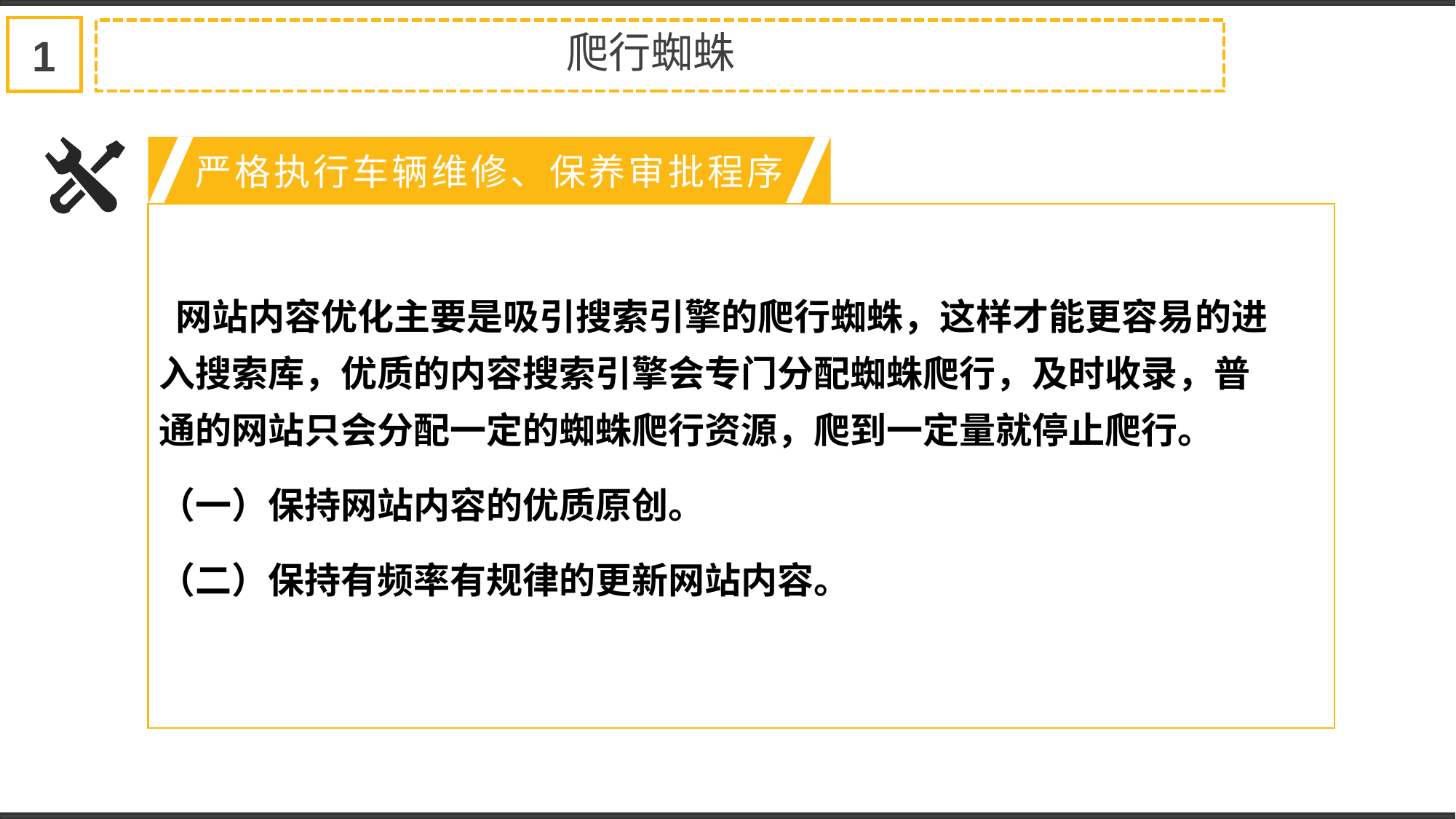

1

 爬行蜘蛛

严格执行车辆维修、保养审批程序

 网站内容优化主要是吸引搜索引擎的爬行蜘蛛，这样才能更容易的进入搜索库，优质的内容搜索引擎会专门分配蜘蛛爬行，及时收录，普通的网站只会分配一定的蜘蛛爬行资源，爬到一定量就停止爬行。
（一）保持网站内容的优质原创。
（二）保持有频率有规律的更新网站内容。